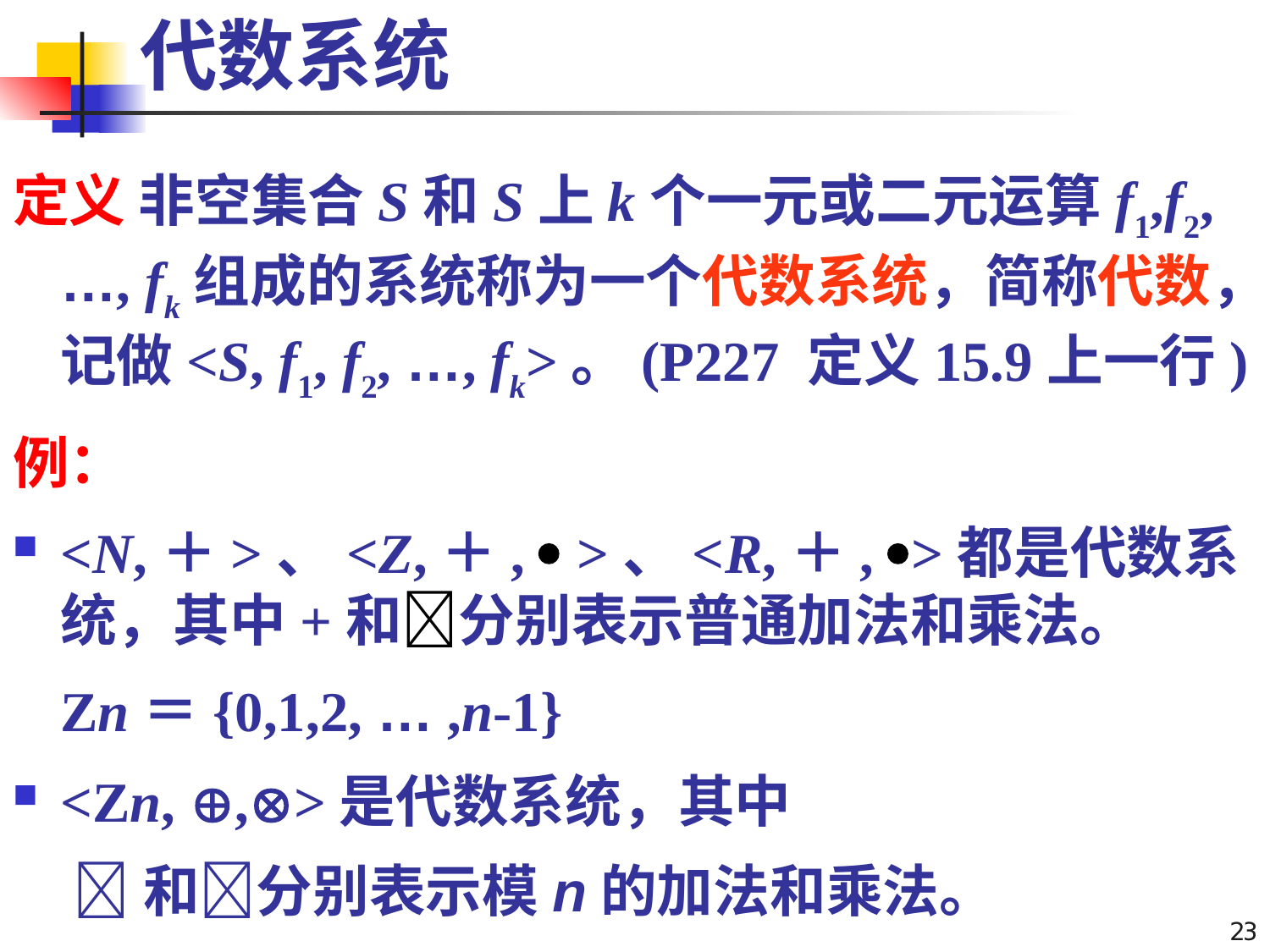

# 代数系统
定义 非空集合S和S上k个一元或二元运算f1,f2,…, fk组成的系统称为一个代数系统，简称代数，记做<S, f1, f2, …, fk>。(P227 定义15.9上一行)
例：
<N,＋>、<Z,＋, • >、<R,＋, •>都是代数系统，其中+和•分别表示普通加法和乘法。
	Zn＝{0,1,2, … ,n-1}
<Zn, ⊕,⊗>是代数系统，其中
	 ⊕和⊗分别表示模n的加法和乘法。
23